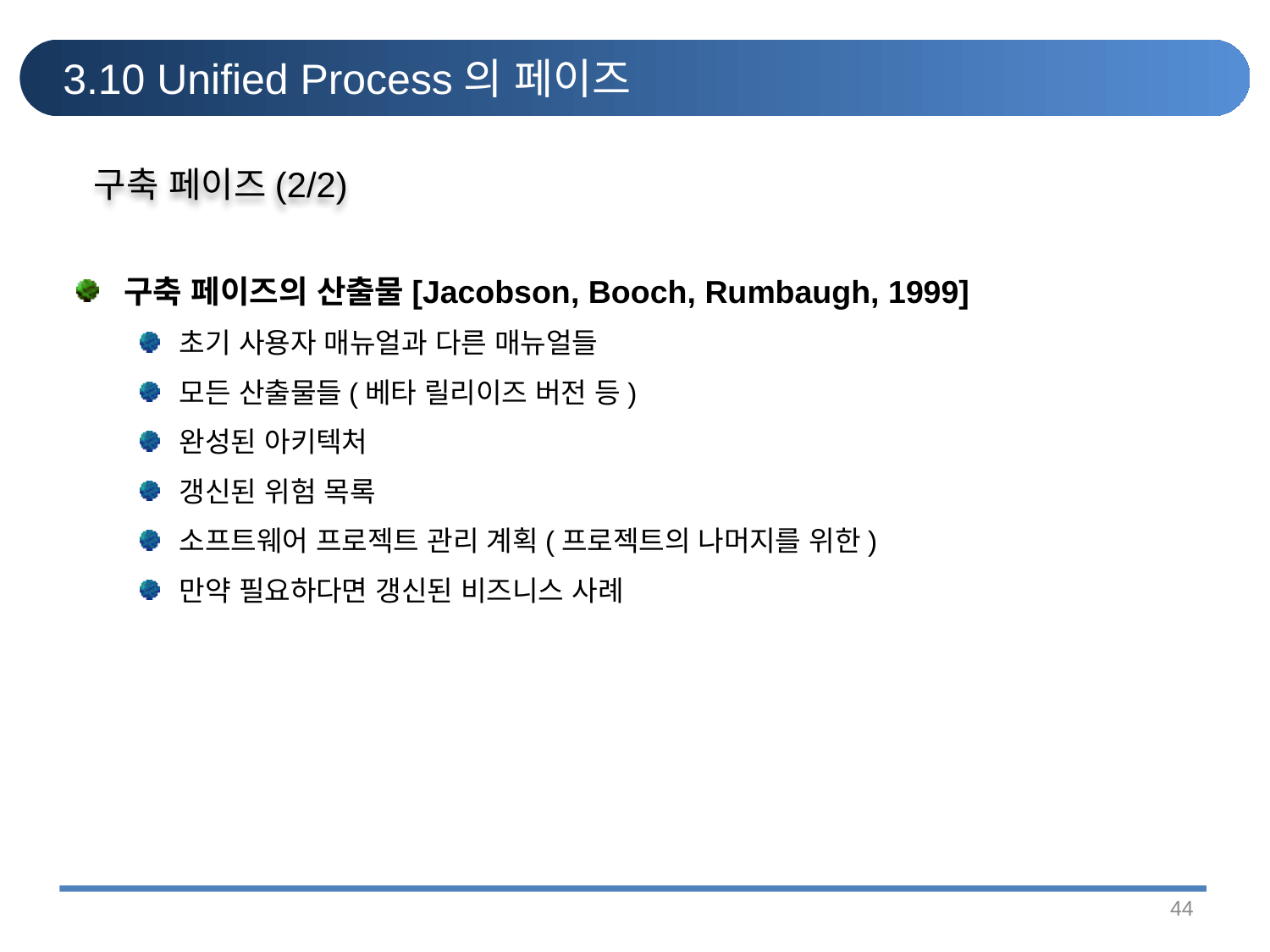

# 3.10 Unified Process의 페이즈
구축 페이즈(2/2)
구축 페이즈의 산출물[Jacobson, Booch, Rumbaugh, 1999]
초기 사용자 매뉴얼과 다른 매뉴얼들
모든 산출물들(베타 릴리이즈 버전 등)
완성된 아키텍처
갱신된 위험 목록
소프트웨어 프로젝트 관리 계획(프로젝트의 나머지를 위한)
만약 필요하다면 갱신된 비즈니스 사례
44